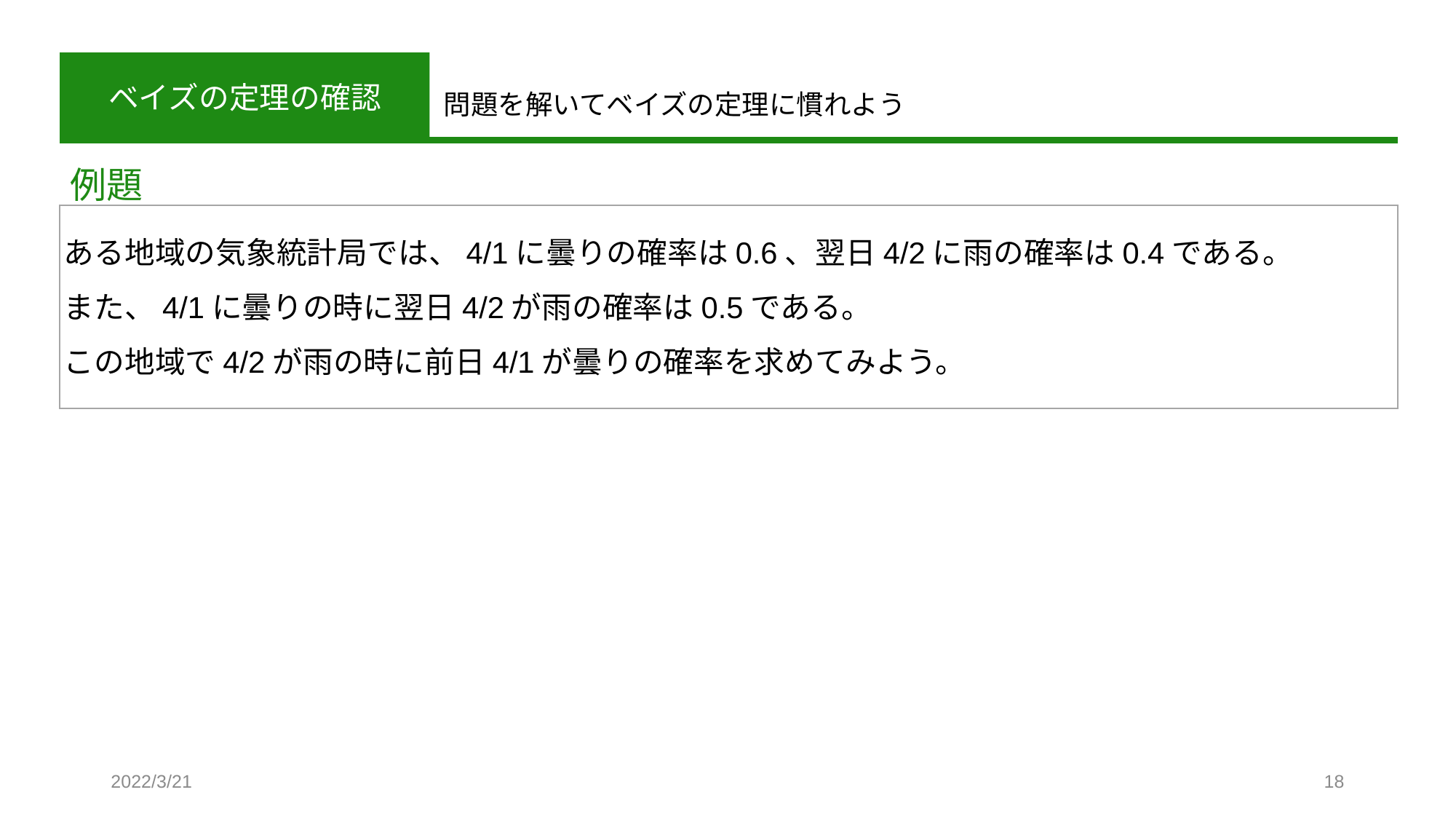

ベイズの定理の確認
問題を解いてベイズの定理に慣れよう
例題

ある地域の気象統計局では、4/1に曇りの確率は0.6、翌日4/2に雨の確率は0.4である。
また、4/1に曇りの時に翌日4/2が雨の確率は0.5である。
この地域で4/2が雨の時に前日4/1が曇りの確率を求めてみよう。
2022/3/21
18